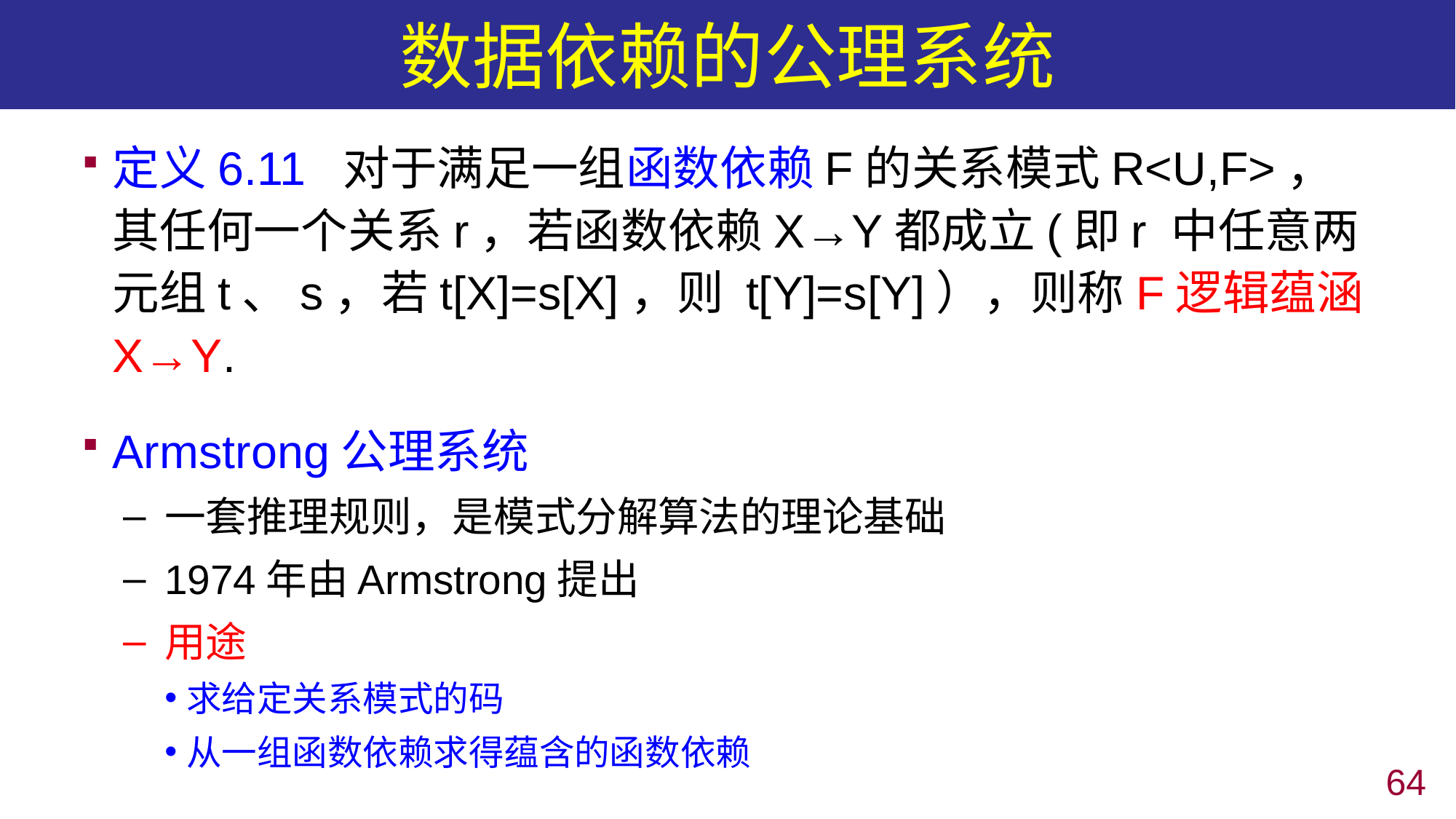

# 数据依赖的公理系统
定义6.11  对于满足一组函数依赖F的关系模式R<U,F>，其任何一个关系r，若函数依赖X→Y都成立(即r 中任意两元组t、s，若t[X]=s[X]，则 t[Y]=s[Y]），则称F逻辑蕴涵X→Y.

Armstrong公理系统
一套推理规则，是模式分解算法的理论基础
1974年由Armstrong提出
用途
求给定关系模式的码
从一组函数依赖求得蕴含的函数依赖
64